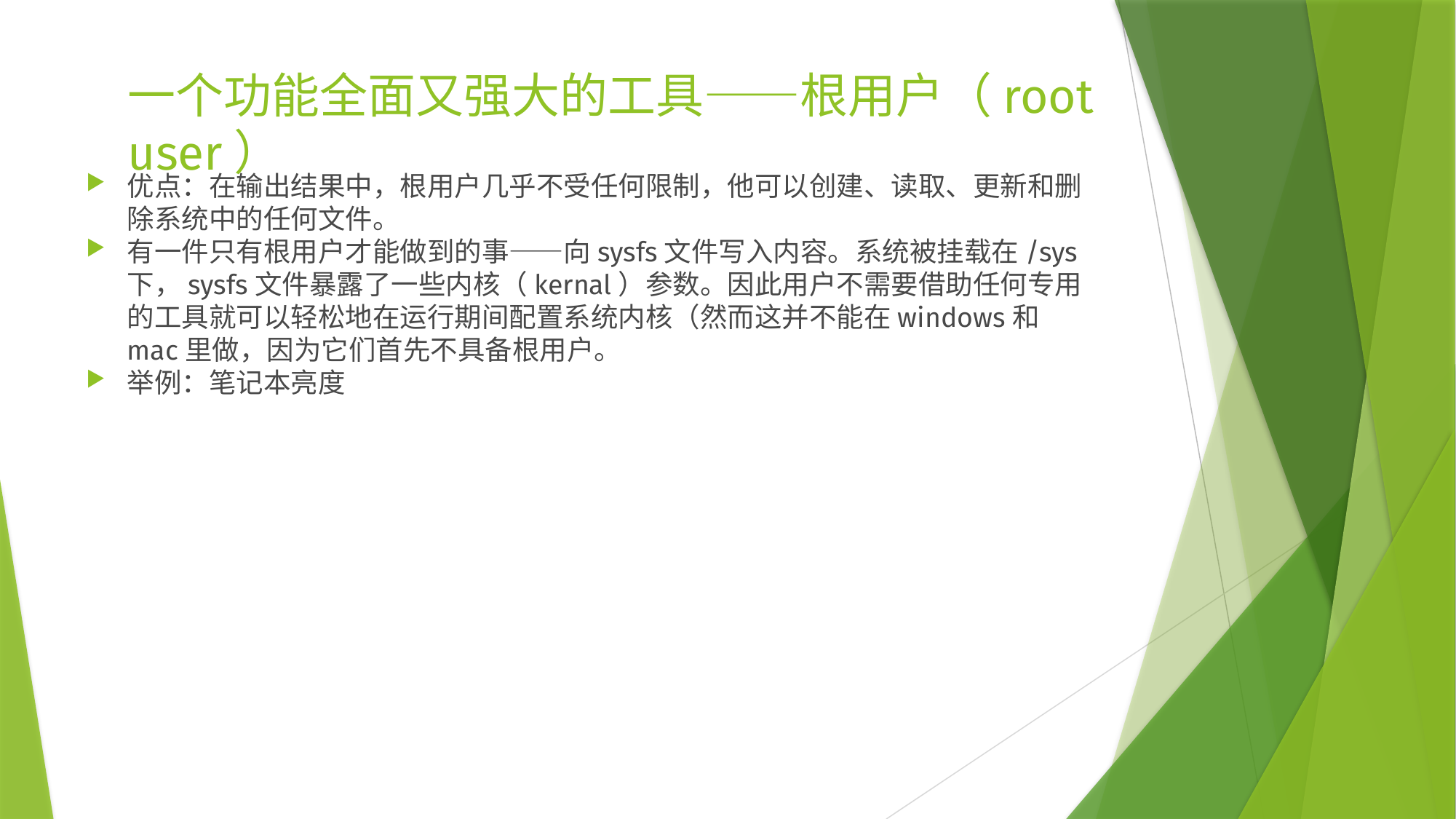

# 一个功能全面又强大的工具——根用户（root user）
优点：在输出结果中，根用户几乎不受任何限制，他可以创建、读取、更新和删除系统中的任何文件。
有一件只有根用户才能做到的事——向sysfs文件写入内容。系统被挂载在/sys下，sysfs文件暴露了一些内核（kernal）参数。因此用户不需要借助任何专用的工具就可以轻松地在运行期间配置系统内核（然而这并不能在windows和mac里做，因为它们首先不具备根用户。
举例：笔记本亮度